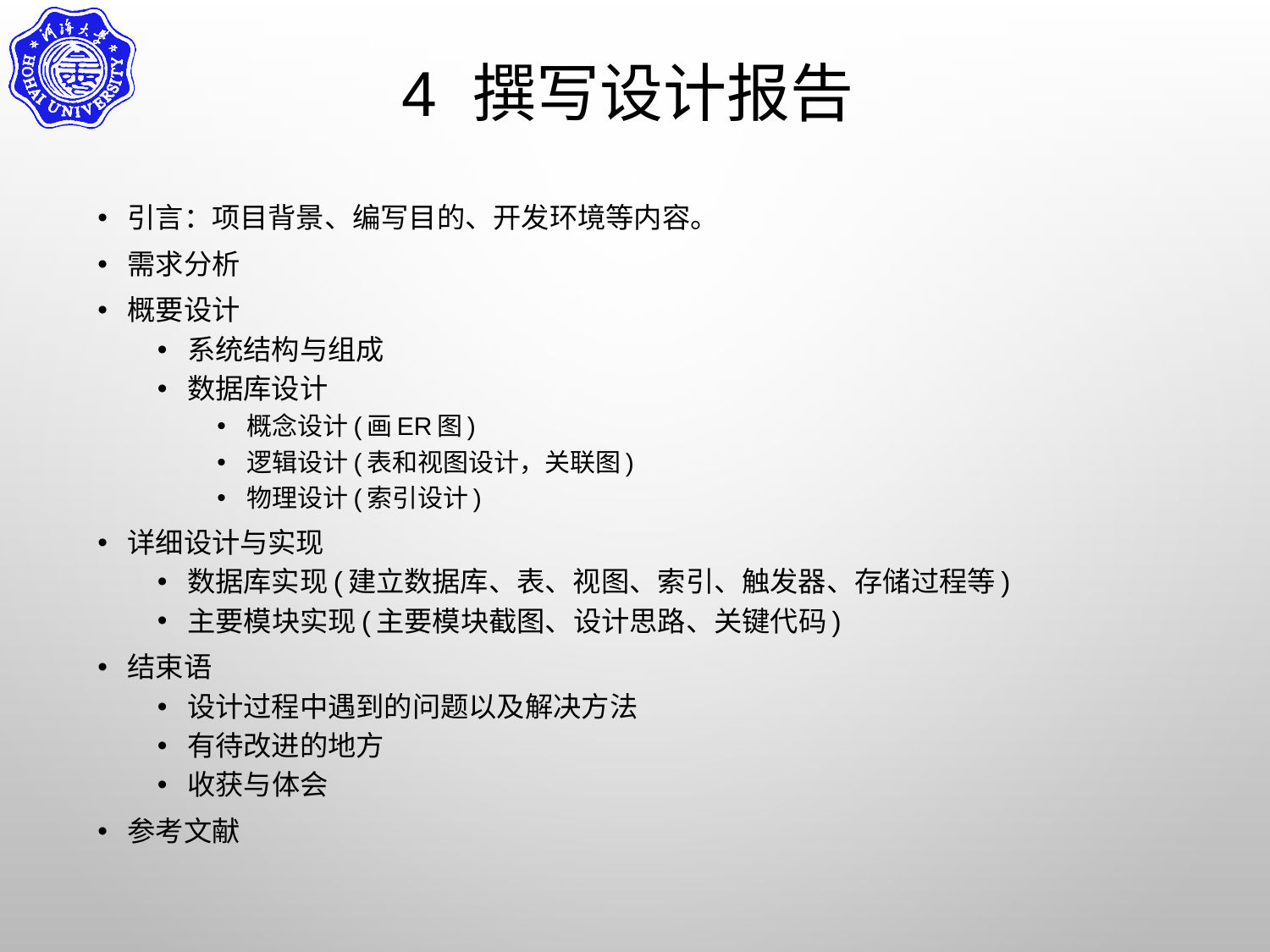

# 4 撰写设计报告
引言：项目背景、编写目的、开发环境等内容。
需求分析
概要设计
系统结构与组成
数据库设计
概念设计(画ER图)
逻辑设计(表和视图设计，关联图)
物理设计(索引设计)
详细设计与实现
数据库实现(建立数据库、表、视图、索引、触发器、存储过程等)
主要模块实现(主要模块截图、设计思路、关键代码)
结束语
设计过程中遇到的问题以及解决方法
有待改进的地方
收获与体会
参考文献